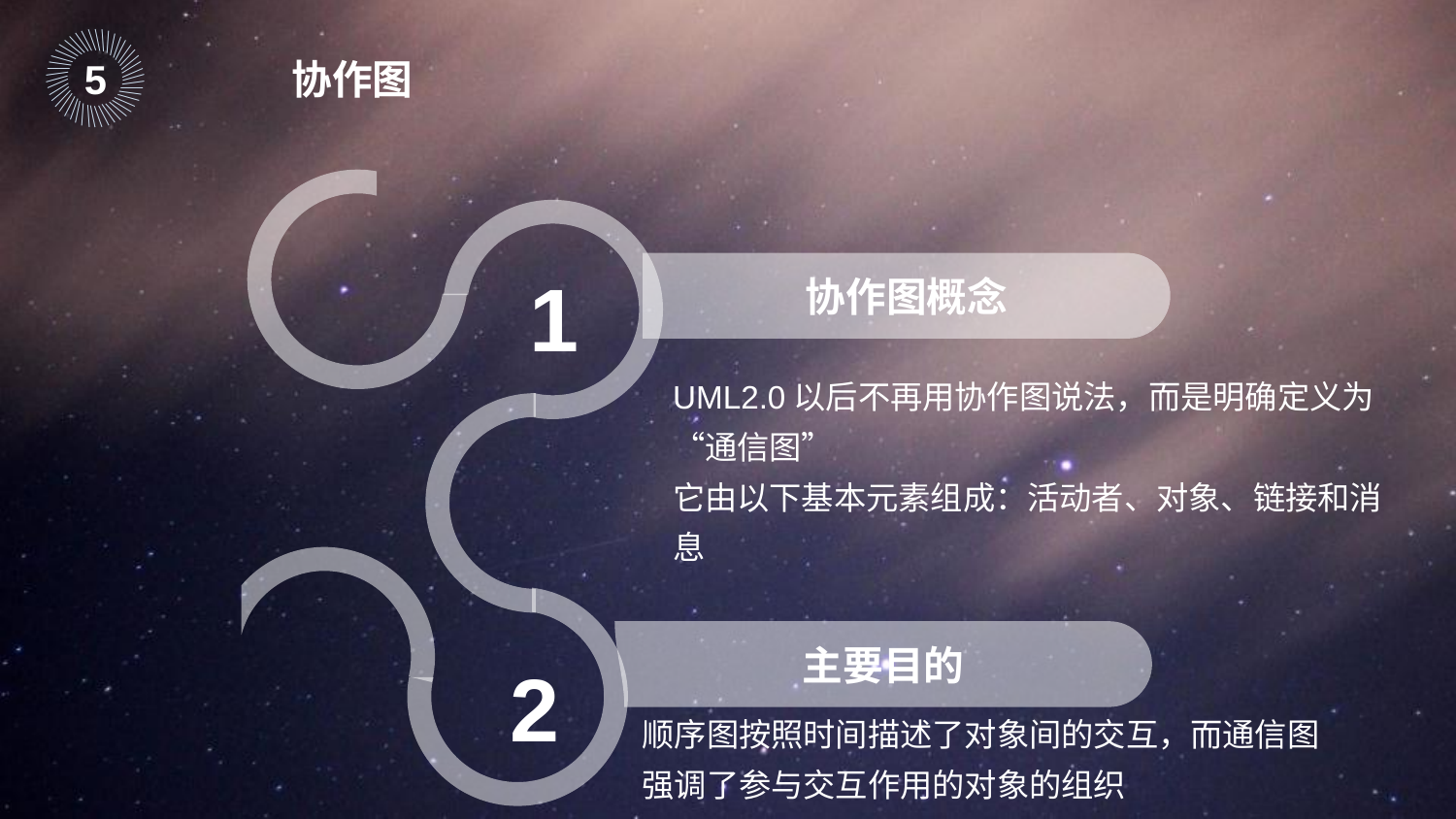

｜
｜
｜
｜
｜
｜
｜
｜
｜
｜
｜
｜
｜
｜
｜
｜
｜
｜
｜
｜
｜
｜
｜
｜
｜
｜
｜
｜
｜
｜
｜
｜
｜
｜
｜
｜
｜
｜
｜
｜
｜
｜
｜
｜
｜
｜
5
协作图

协作图概念
1
UML2.0以后不再用协作图说法，而是明确定义为“通信图”
它由以下基本元素组成：活动者、对象、链接和消息

主要目的
2
顺序图按照时间描述了对象间的交互，而通信图强调了参与交互作用的对象的组织